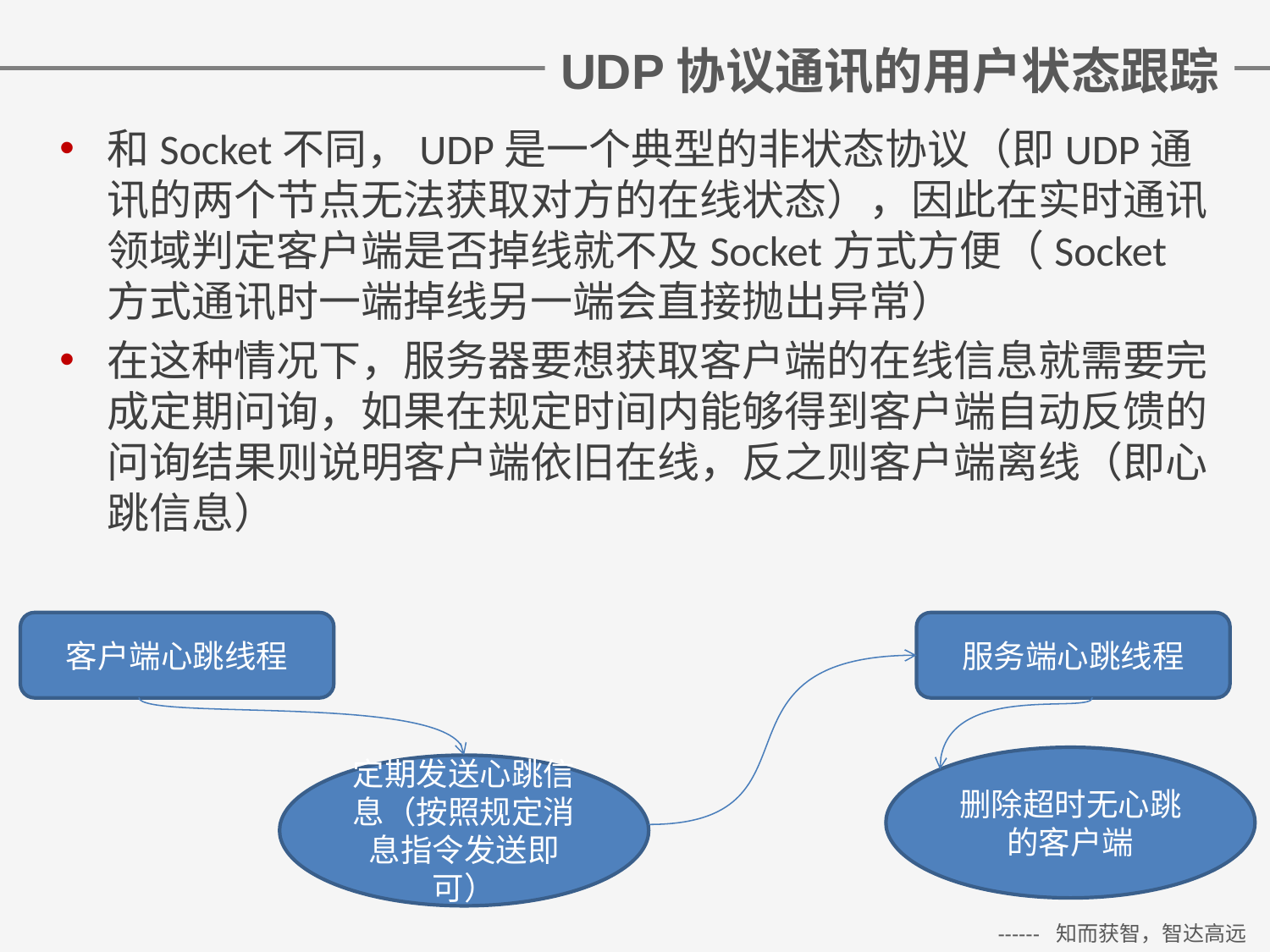

# UDP协议通讯的用户状态跟踪
和Socket不同，UDP是一个典型的非状态协议（即UDP通讯的两个节点无法获取对方的在线状态），因此在实时通讯领域判定客户端是否掉线就不及Socket方式方便（Socket方式通讯时一端掉线另一端会直接抛出异常）
在这种情况下，服务器要想获取客户端的在线信息就需要完成定期问询，如果在规定时间内能够得到客户端自动反馈的问询结果则说明客户端依旧在线，反之则客户端离线（即心跳信息）

客户端心跳线程
服务端心跳线程
删除超时无心跳的客户端
定期发送心跳信息（按照规定消息指令发送即可）